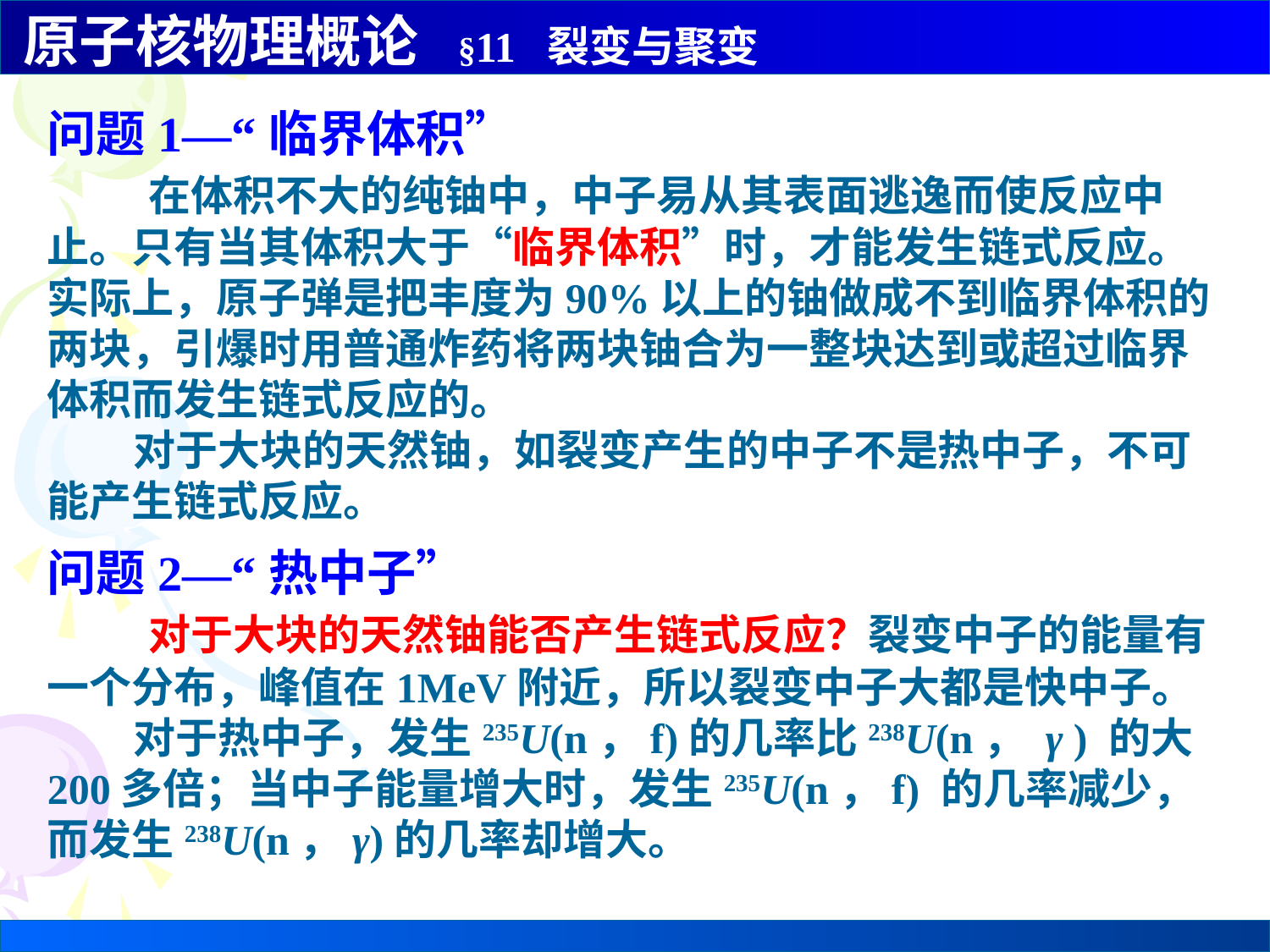

问题1—“临界体积”
        在体积不大的纯铀中，中子易从其表面逃逸而使反应中止。只有当其体积大于“临界体积”时，才能发生链式反应。实际上，原子弹是把丰度为90%以上的铀做成不到临界体积的两块，引爆时用普通炸药将两块铀合为一整块达到或超过临界体积而发生链式反应的。
        对于大块的天然铀，如裂变产生的中子不是热中子，不可能产生链式反应。
问题2—“热中子”
        对于大块的天然铀能否产生链式反应？裂变中子的能量有一个分布，峰值在1MeV附近，所以裂变中子大都是快中子。
        对于热中子，发生235U(n，f)的几率比238U(n， γ ) 的大200多倍；当中子能量增大时，发生235U(n，f) 的几率减少，而发生238U(n，γ)的几率却增大。